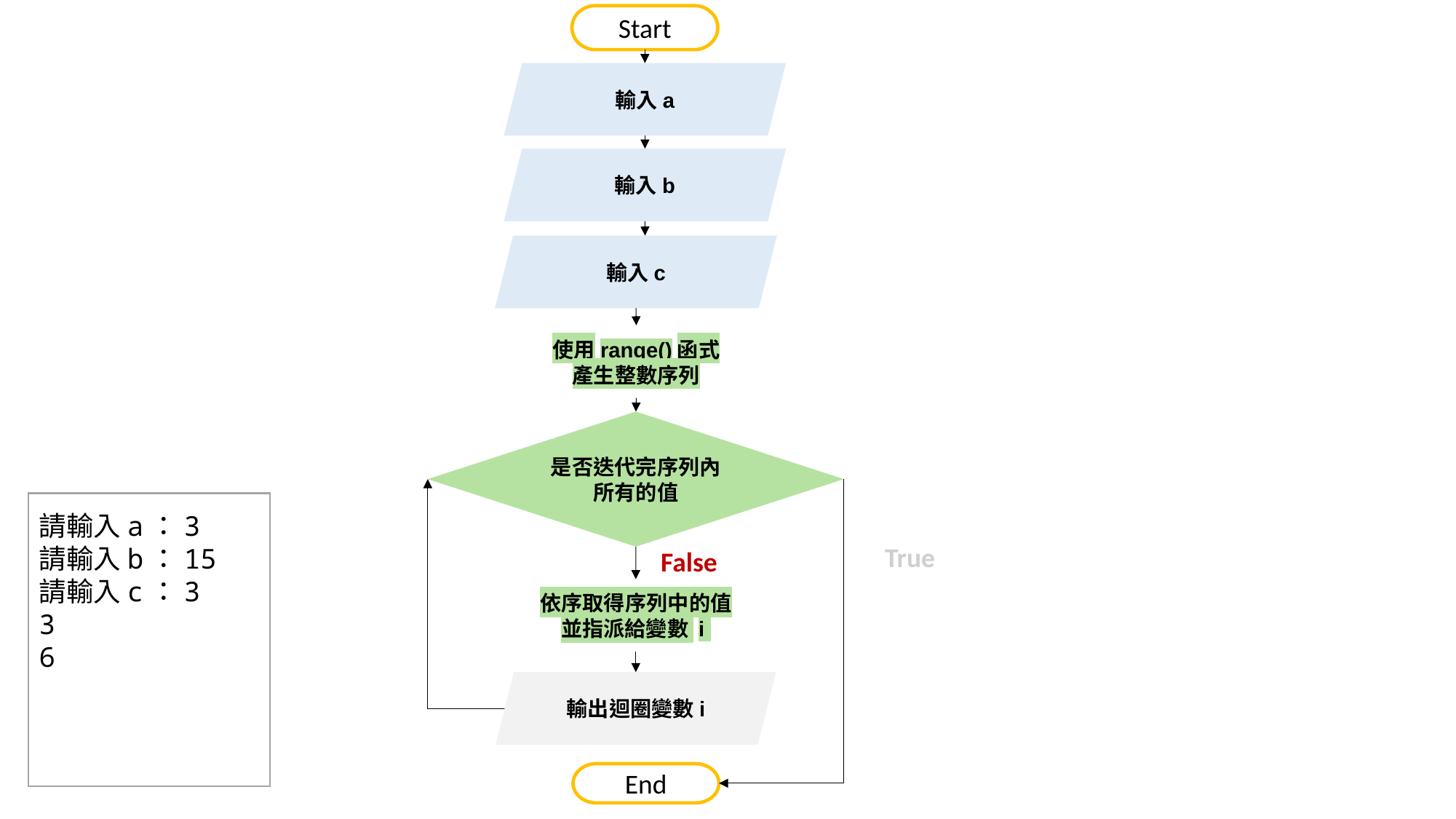

Start
輸入a
輸入b
輸入c
使用range()函式
產生整數序列
是否迭代完序列內所有的值
請輸入a：3
請輸入b：15
請輸入c：3
3
6

True
False
依序取得序列中的值
並指派給變數 i
輸出迴圈變數i
End